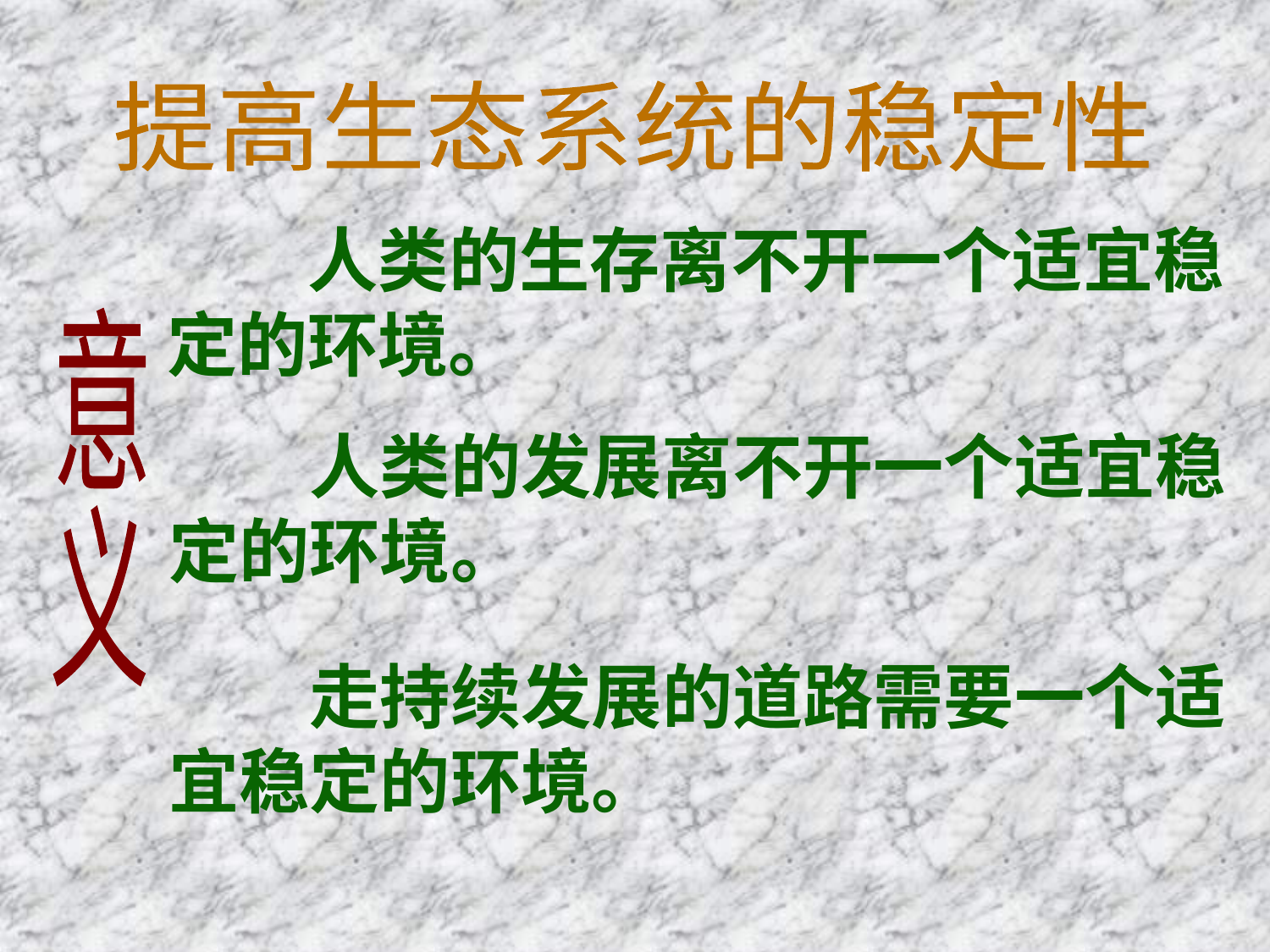

提高生态系统的稳定性
　　人类的生存离不开一个适宜稳定的环境。
意
义
　　人类的发展离不开一个适宜稳定的环境。
　　走持续发展的道路需要一个适宜稳定的环境。